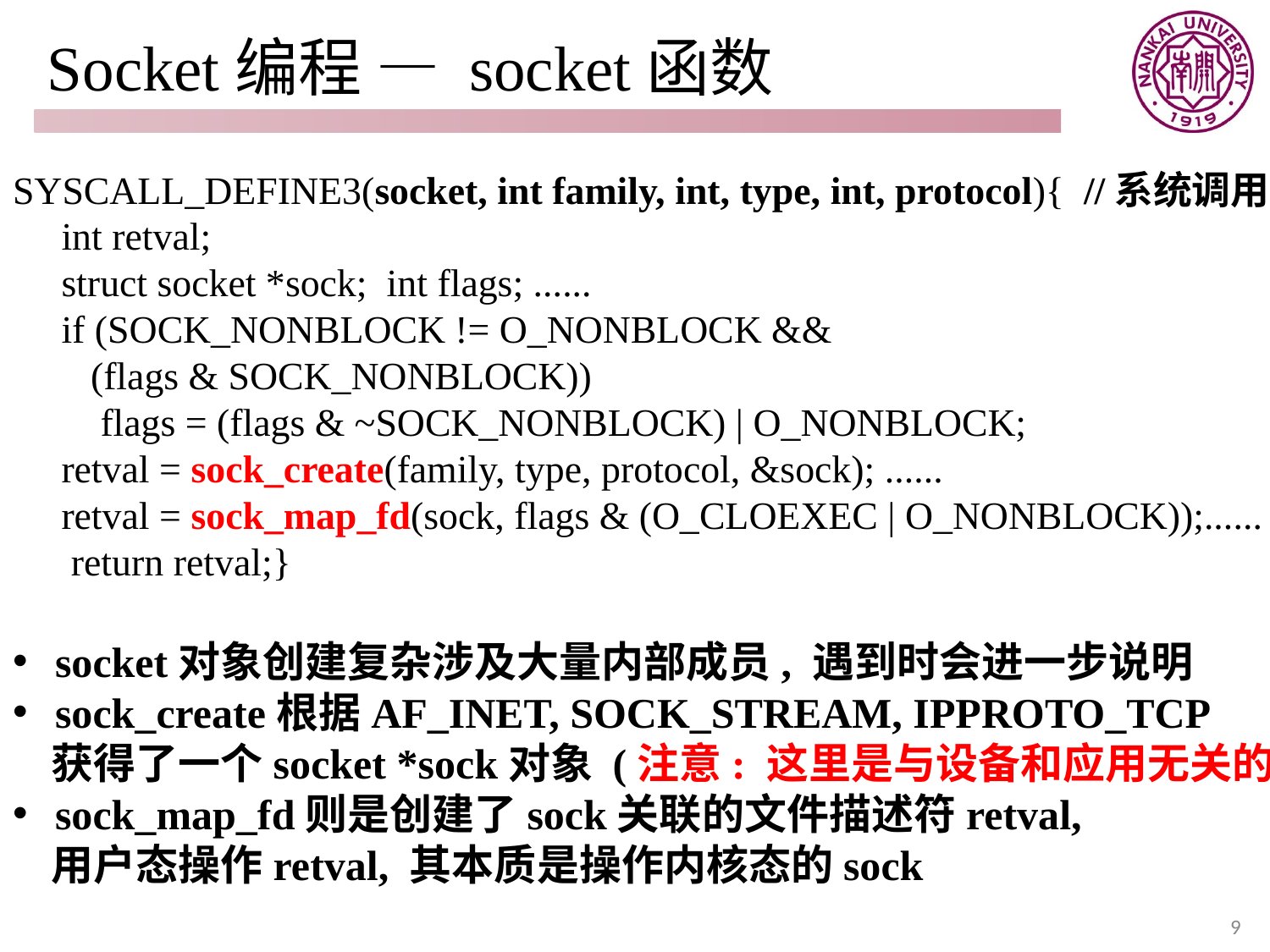

# Socket编程 — socket函数
SYSCALL_DEFINE3(socket, int family, int, type, int, protocol){  //系统调用
     int retval;
     struct socket *sock;  int flags; ......
     if (SOCK_NONBLOCK != O_NONBLOCK &&
        (flags & SOCK_NONBLOCK))
         flags = (flags & ~SOCK_NONBLOCK) | O_NONBLOCK;
     retval = sock_create(family, type, protocol, &sock); ......
     retval = sock_map_fd(sock, flags & (O_CLOEXEC | O_NONBLOCK));......
      return retval;}

 socket对象创建复杂涉及大量内部成员, 遇到时会进一步说明
 sock_create根据AF_INET, SOCK_STREAM, IPPROTO_TCP
   获得了一个socket *sock对象 (注意: 这里是与设备和应用无关的)
 sock_map_fd则是创建了sock关联的文件描述符retval,
   用户态操作retval, 其本质是操作内核态的sock

9